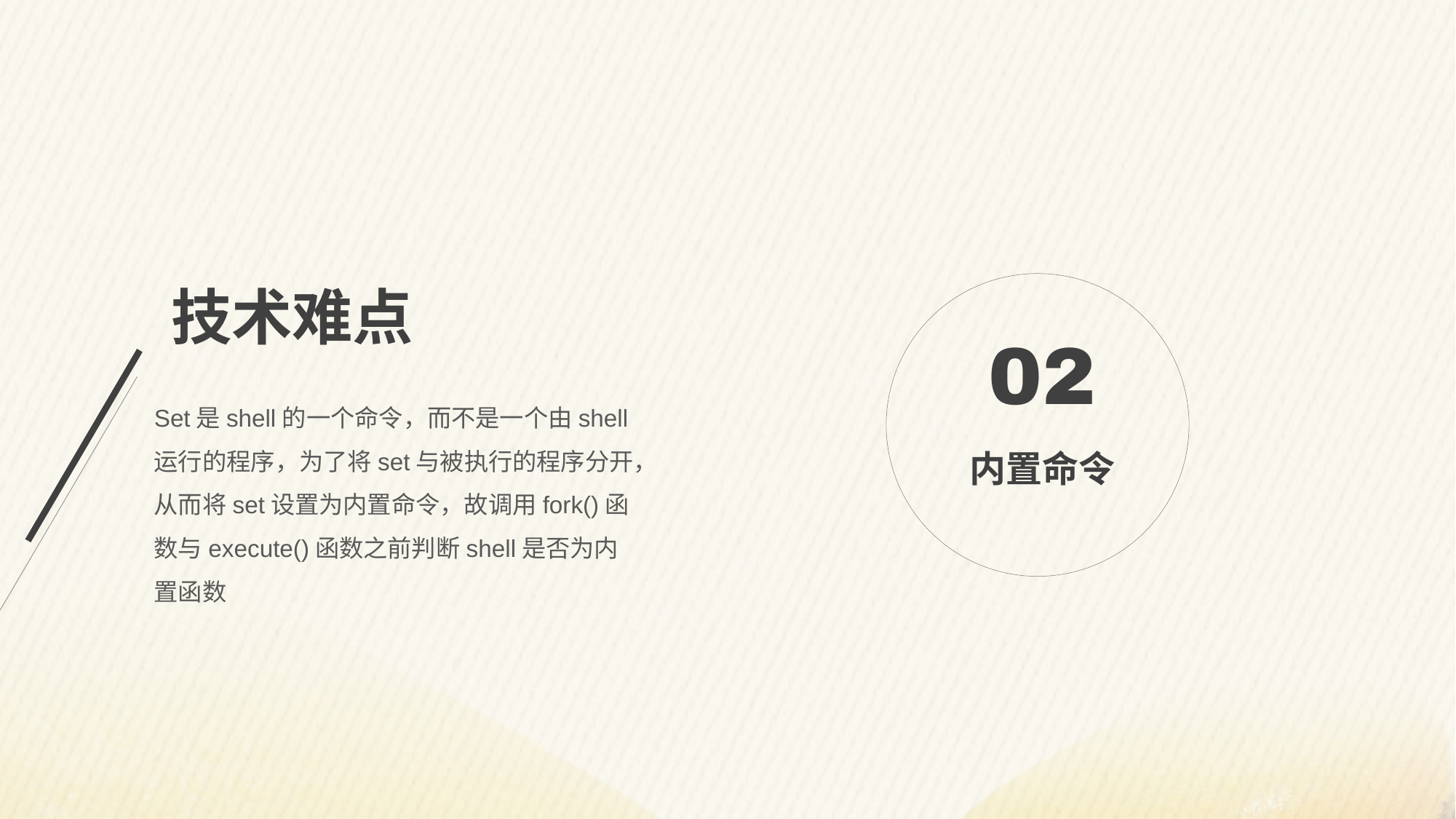

技术难点

02
内置命令
Set是shell的一个命令，而不是一个由shell运行的程序，为了将set与被执行的程序分开，从而将set设置为内置命令，故调用fork()函数与execute()函数之前判断shell是否为内置函数